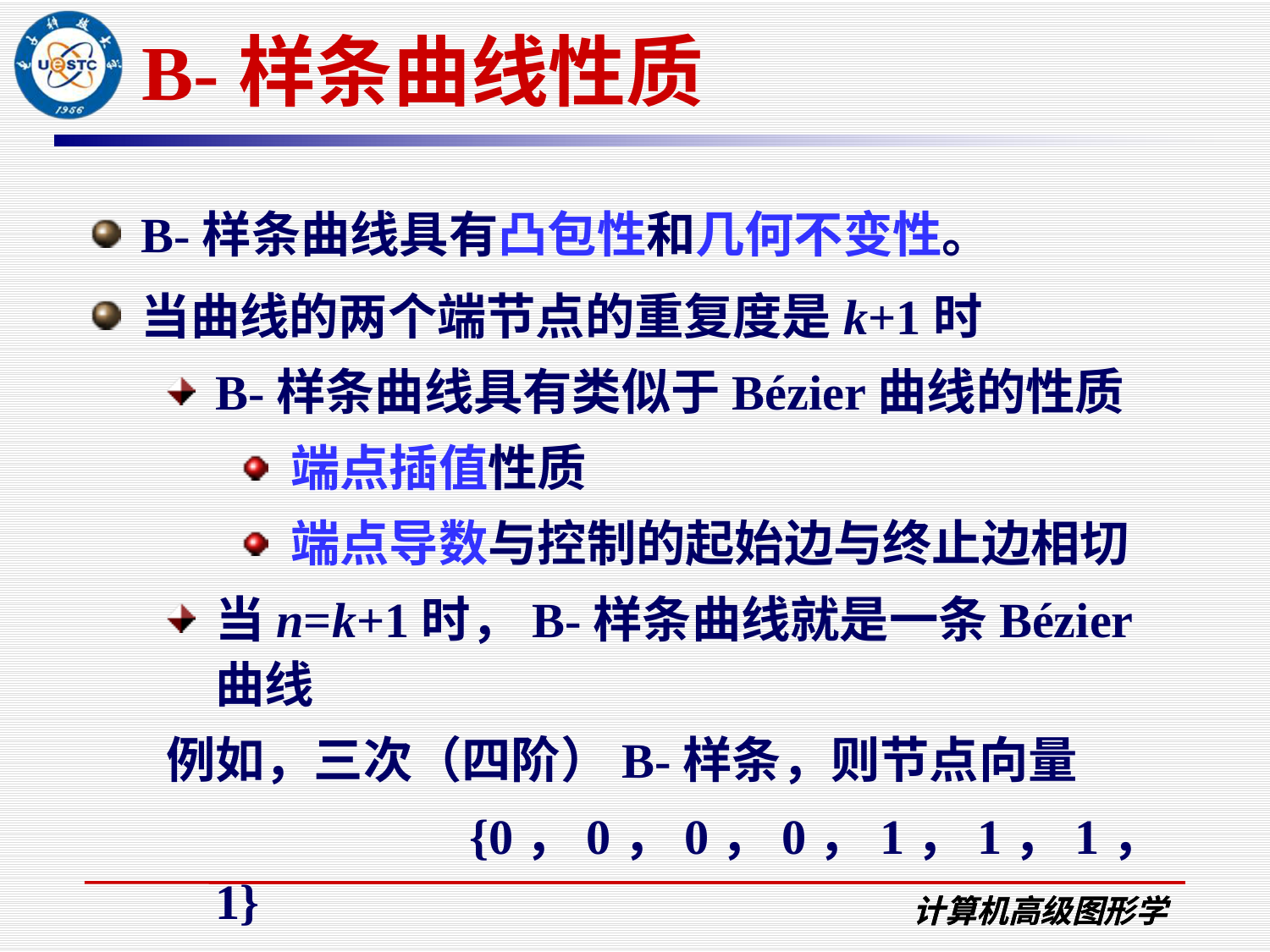

# B-样条曲线性质
B-样条曲线具有凸包性和几何不变性。
当曲线的两个端节点的重复度是k+1时
B-样条曲线具有类似于Bézier曲线的性质
端点插值性质
端点导数与控制的起始边与终止边相切
当n=k+1时，B-样条曲线就是一条Bézier曲线
例如，三次（四阶）B-样条，则节点向量
			{0，0，0，0，1，1，1，1}